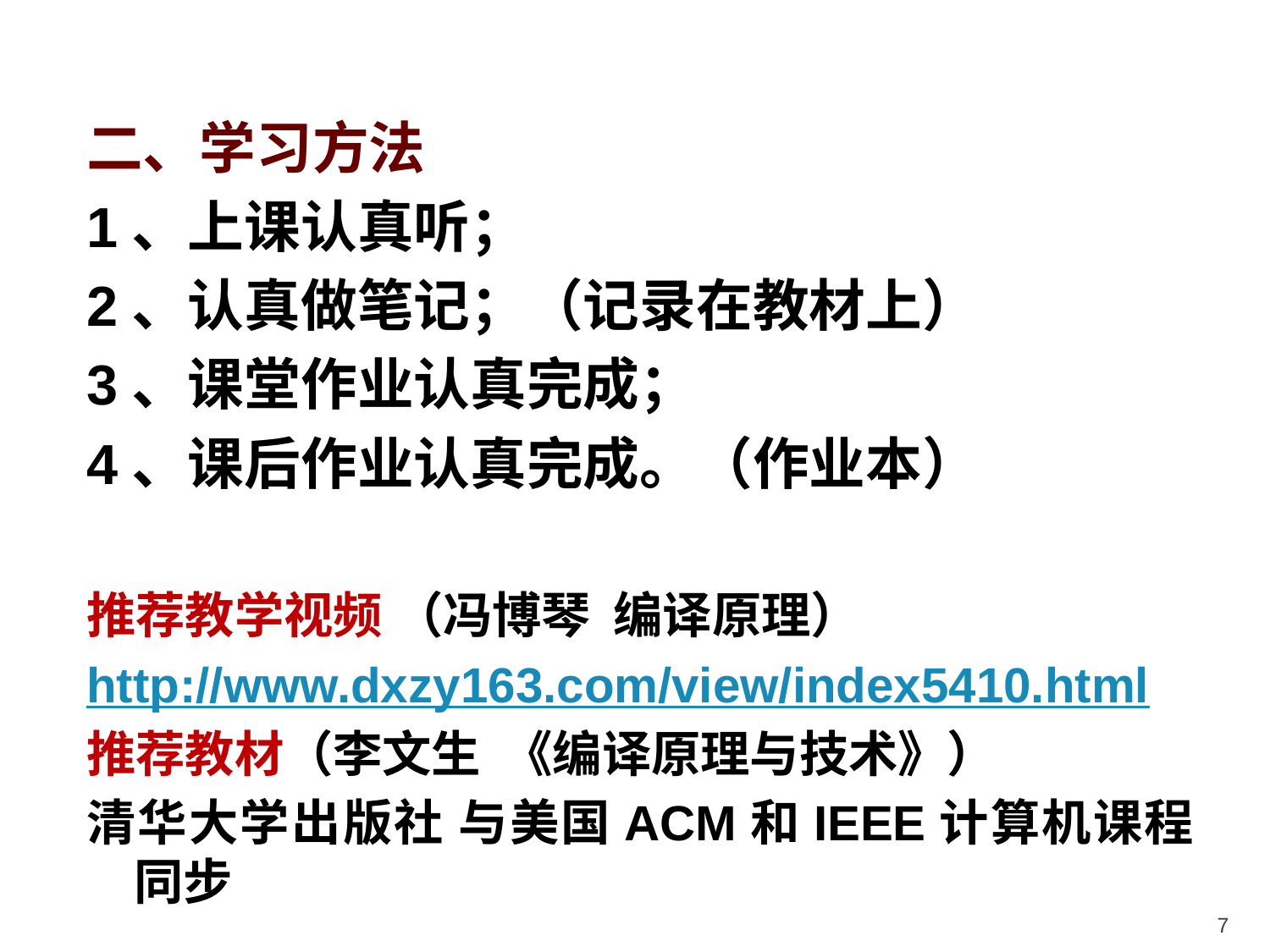

二、学习方法
1、上课认真听；
2、认真做笔记；（记录在教材上）
3、课堂作业认真完成；
4、课后作业认真完成。（作业本）

推荐教学视频 （冯博琴  编译原理）
http://www.dxzy163.com/view/index5410.html
推荐教材（李文生  《编译原理与技术》）
清华大学出版社 与美国ACM和IEEE计算机课程同步
7